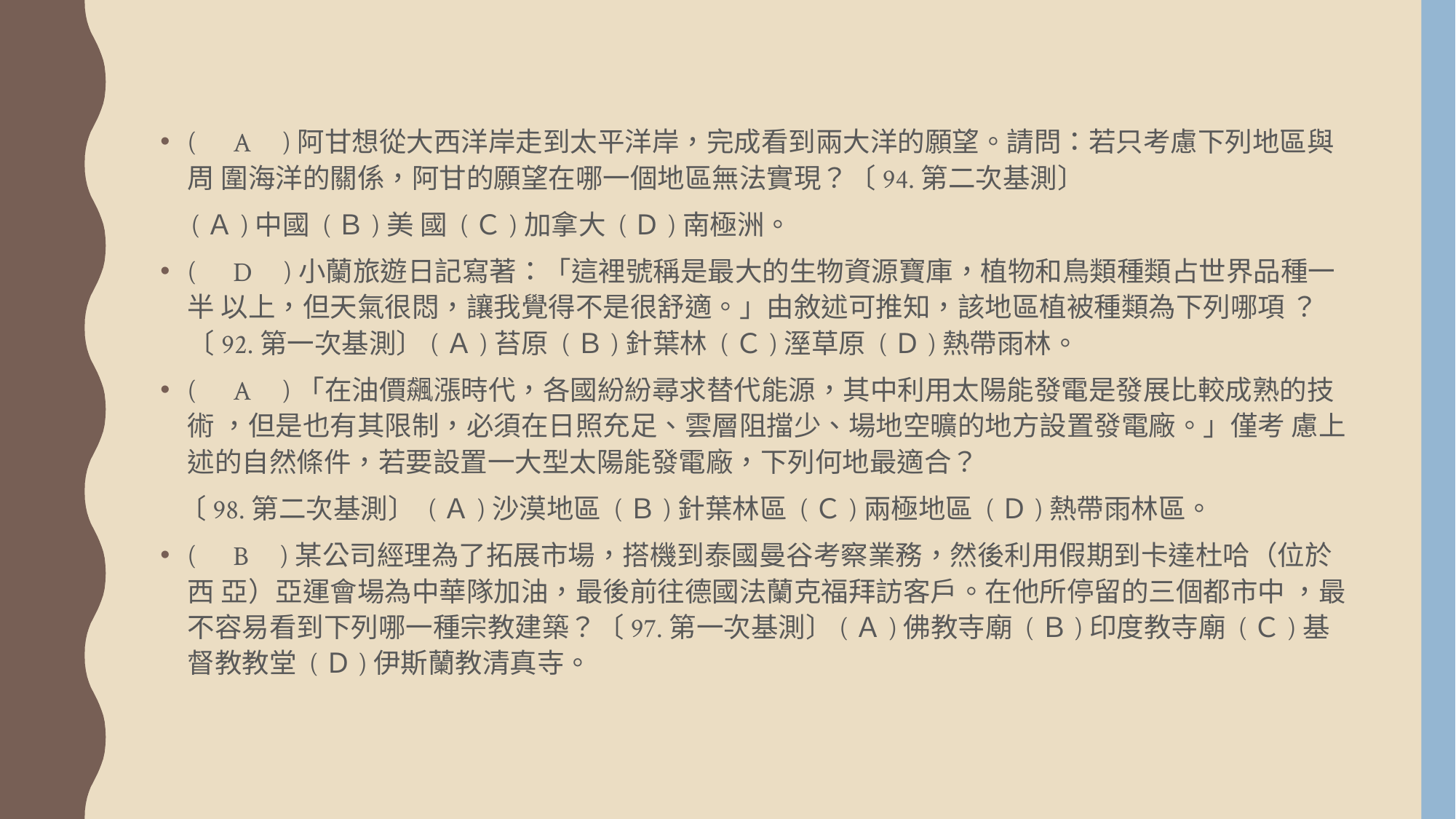

(      A     )阿甘想從大西洋岸走到太平洋岸，完成看到兩大洋的願望。請問：若只考慮下列地區與周 圍海洋的關係，阿甘的願望在哪一個地區無法實現？〔94.第二次基測〕
     (Ａ)中國 (Ｂ)美 國 (Ｃ)加拿大 (Ｄ)南極洲。
(      D     )小蘭旅遊日記寫著：「這裡號稱是最大的生物資源寶庫，植物和鳥類種類占世界品種一半 以上，但天氣很悶，讓我覺得不是很舒適。」由敘述可推知，該地區植被種類為下列哪項 ？〔92.第一次基測〕(Ａ)苔原 (Ｂ)針葉林 (Ｃ)溼草原 (Ｄ)熱帶雨林。
(      A     )「在油價飆漲時代，各國紛紛尋求替代能源，其中利用太陽能發電是發展比較成熟的技術 ，但是也有其限制，必須在日照充足、雲層阻擋少、場地空曠的地方設置發電廠。」僅考 慮上述的自然條件，若要設置一大型太陽能發電廠，下列何地最適合？
  〔98.第二次基測〕 (Ａ)沙漠地區 (Ｂ)針葉林區 (Ｃ)兩極地區 (Ｄ)熱帶雨林區。
(      B     )某公司經理為了拓展市場，搭機到泰國曼谷考察業務，然後利用假期到卡達杜哈（位於西 亞）亞運會場為中華隊加油，最後前往德國法蘭克福拜訪客戶。在他所停留的三個都市中 ，最不容易看到下列哪一種宗教建築？〔97.第一次基測〕(Ａ)佛教寺廟 (Ｂ)印度教寺廟 (Ｃ)基督教教堂 (Ｄ)伊斯蘭教清真寺。